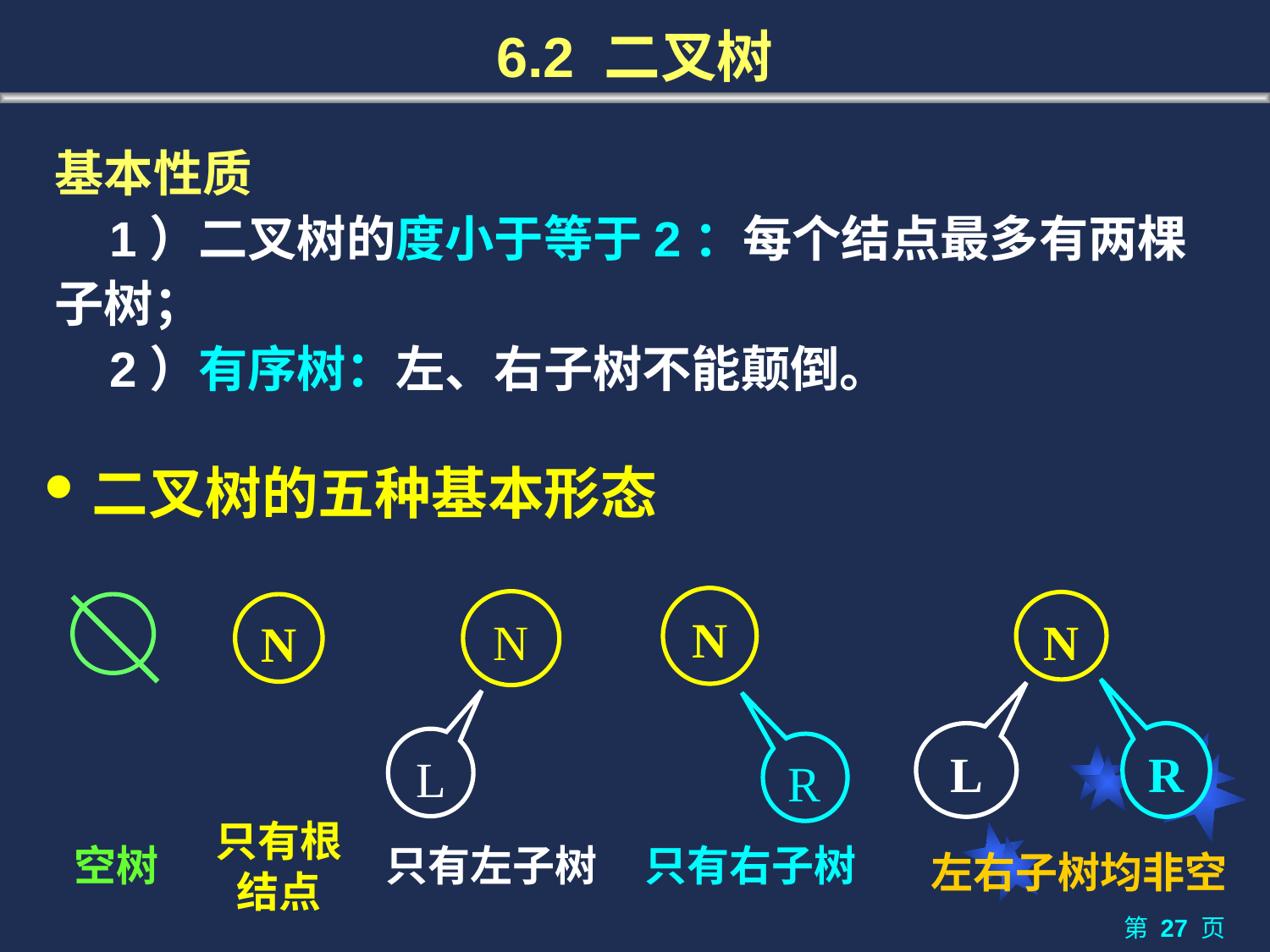

# 6.2 二叉树
基本性质
    1）二叉树的度小于等于2：每个结点最多有两棵子树；
    2）有序树：左、右子树不能颠倒。

二叉树的五种基本形态
N
N
N

N

L
R
L
R
只有根结点
空树
只有左子树
只有右子树
左右子树均非空
第 27 页